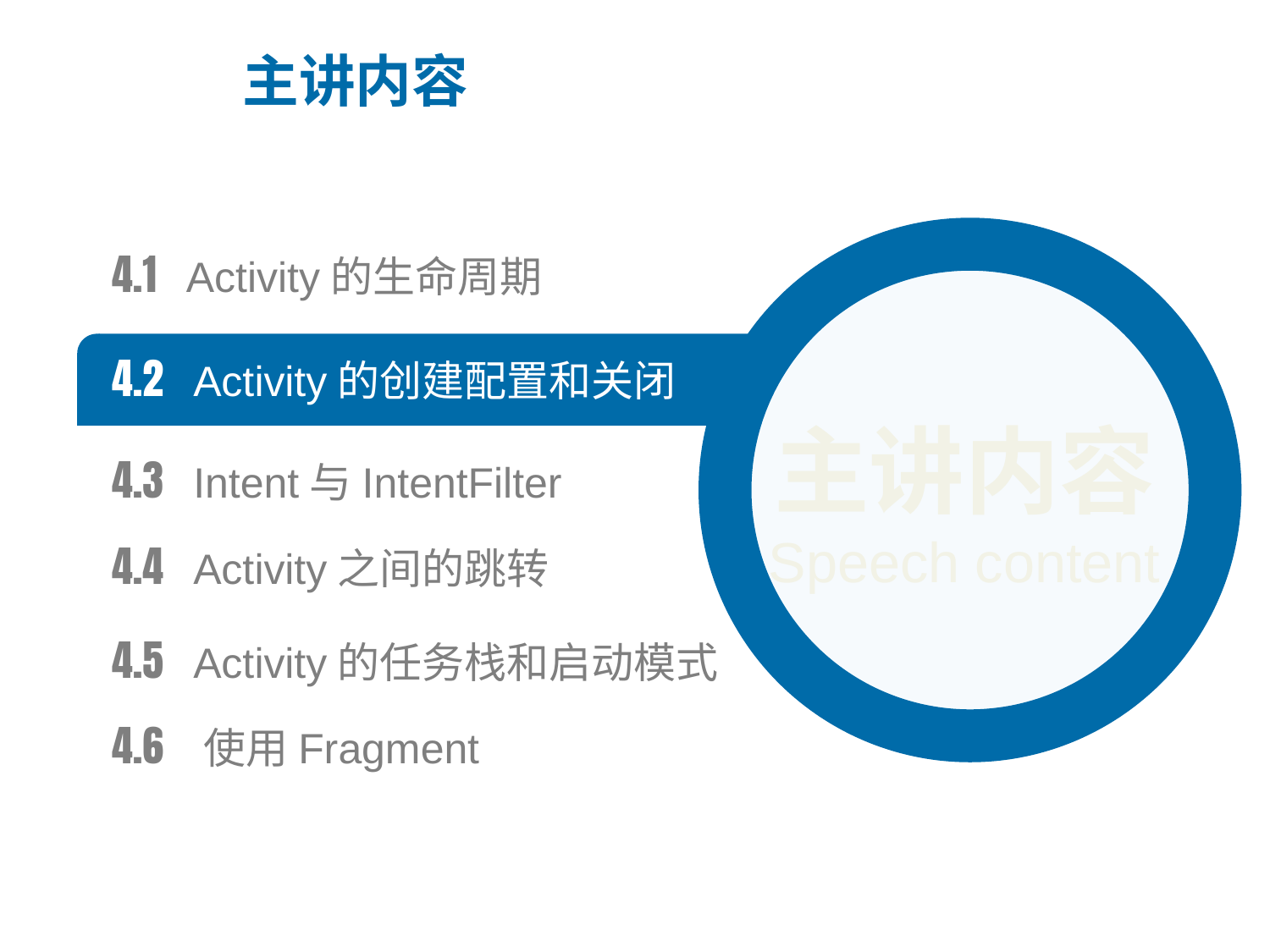

主讲内容

4.1   Activity的生命周期

主讲内容
Speech content
4.2   Activity的创建配置和关闭
4.3   Intent与IntentFilter
4.4   Activity之间的跳转
4.5   Activity的任务栈和启动模式
4.6   使用Fragment